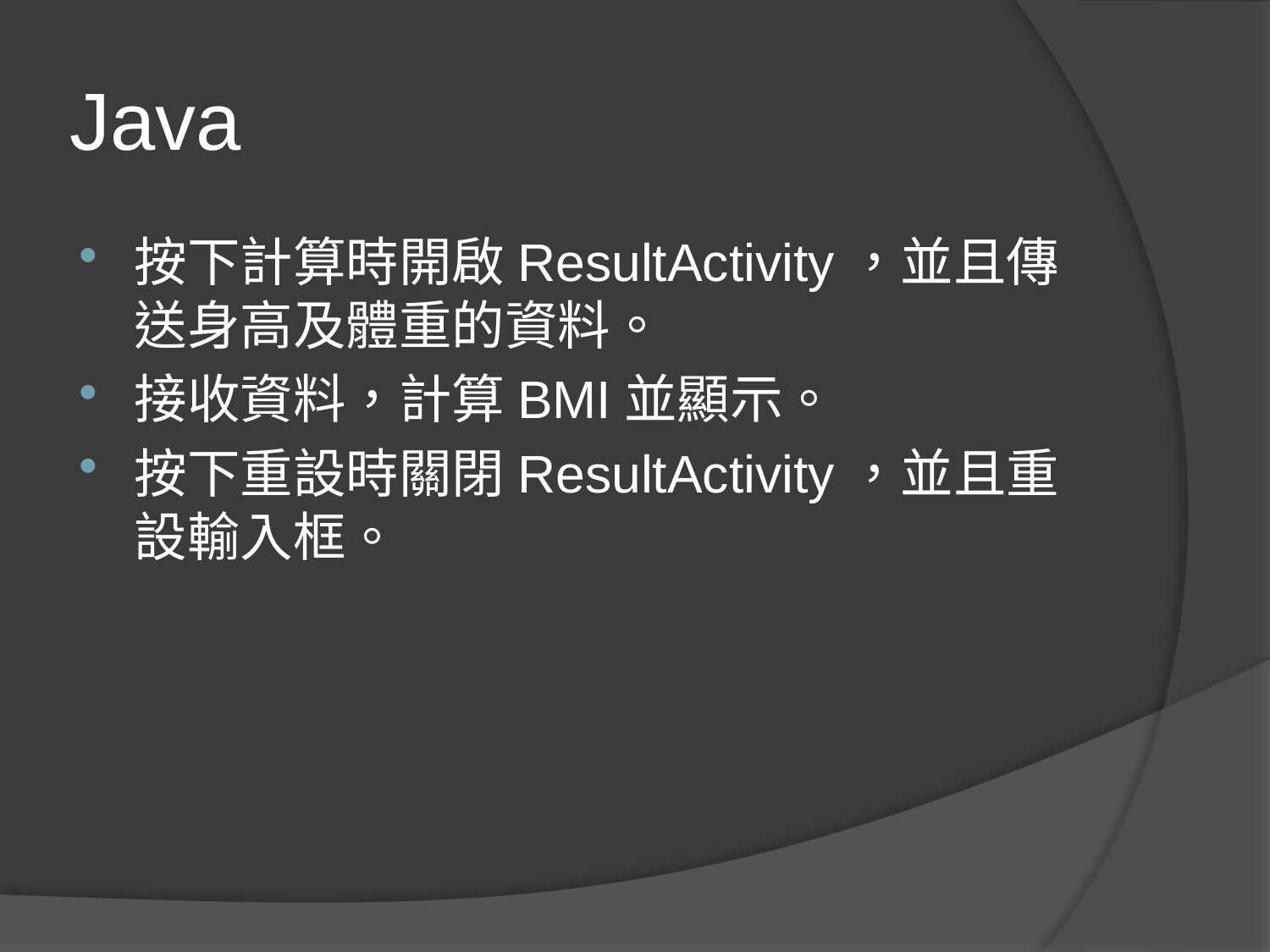

# Java
按下計算時開啟ResultActivity，並且傳送身高及體重的資料。
接收資料，計算BMI並顯示。
按下重設時關閉ResultActivity，並且重設輸入框。